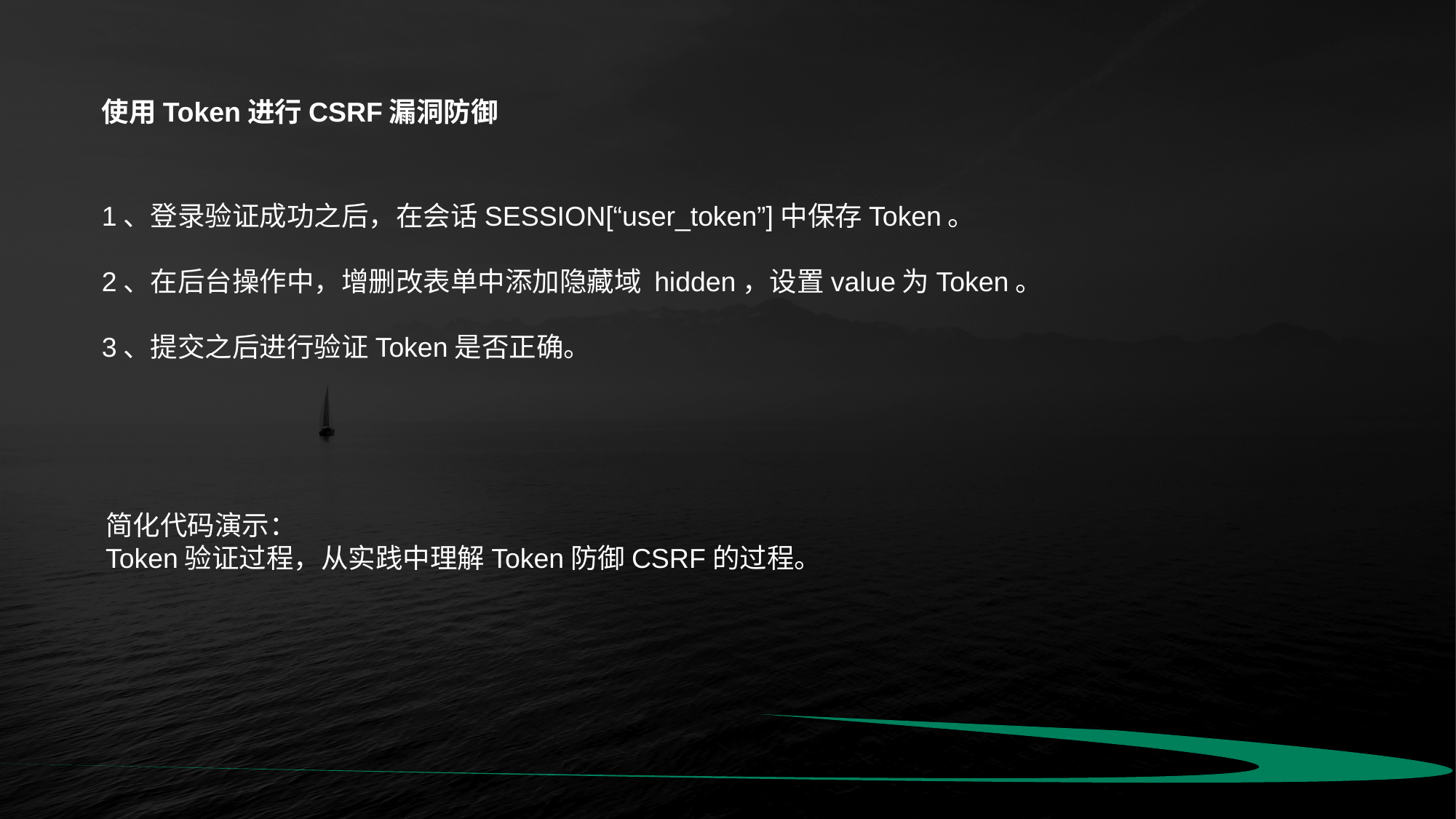

使用Token进行CSRF漏洞防御
1、登录验证成功之后，在会话SESSION[“user_token”]中保存Token。

2、在后台操作中，增删改表单中添加隐藏域 hidden，设置value为Token。

3、提交之后进行验证Token是否正确。
简化代码演示：
Token验证过程，从实践中理解Token防御CSRF的过程。